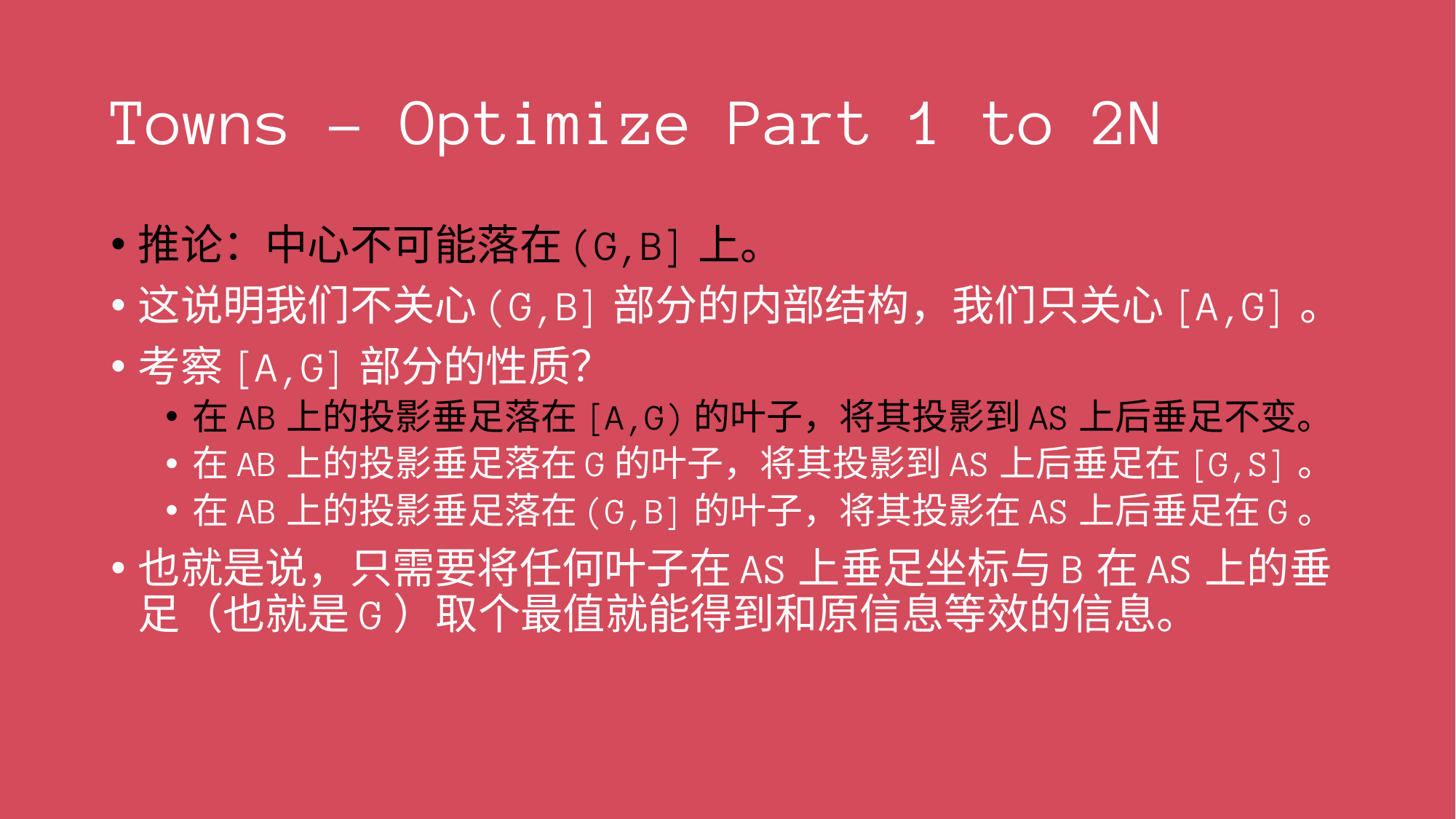

# Towns - Optimize Part 1 to 2N
推论：中心不可能落在(G,B]上。
这说明我们不关心(G,B]部分的内部结构，我们只关心[A,G]。
考察[A,G]部分的性质？
在AB上的投影垂足落在[A,G)的叶子，将其投影到AS上后垂足不变。
在AB上的投影垂足落在G的叶子，将其投影到AS上后垂足在[G,S]。
在AB上的投影垂足落在(G,B]的叶子，将其投影在AS上后垂足在G。
也就是说，只需要将任何叶子在AS上垂足坐标与B在AS上的垂足（也就是G）取个最值就能得到和原信息等效的信息。